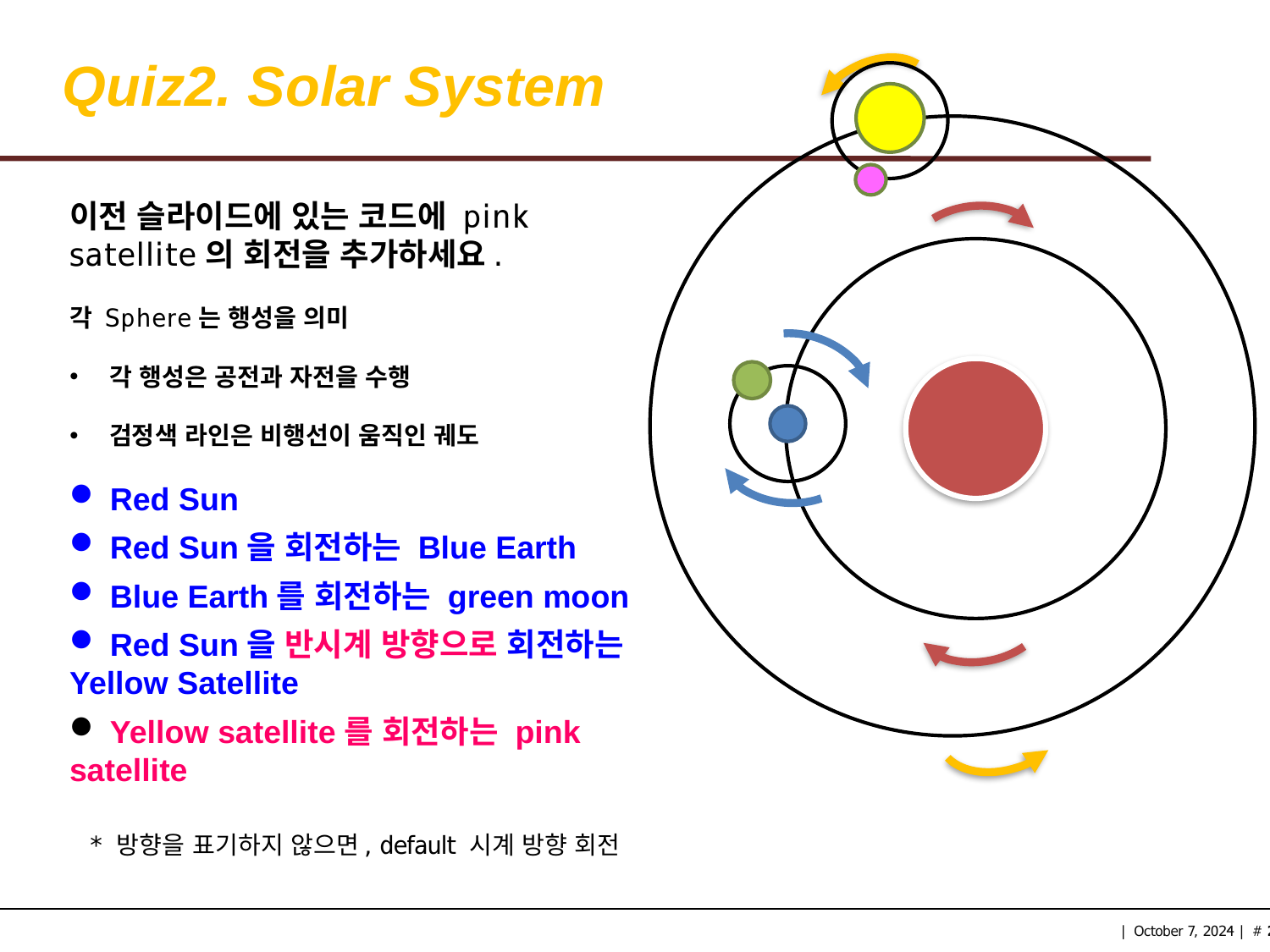

# Quiz2. Solar System

이전 슬라이드에 있는 코드에 pink satellite의 회전을 추가하세요.

각 Sphere는 행성을 의미
각 행성은 공전과 자전을 수행
검정색 라인은 비행선이 움직인 궤도

 Red Sun
 Red Sun을 회전하는 Blue Earth
 Blue Earth를 회전하는 green moon
 Red Sun을 반시계 방향으로 회전하는 Yellow Satellite
 Yellow satellite를 회전하는 pink satellite
* 방향을 표기하지 않으면, default 시계 방향 회전